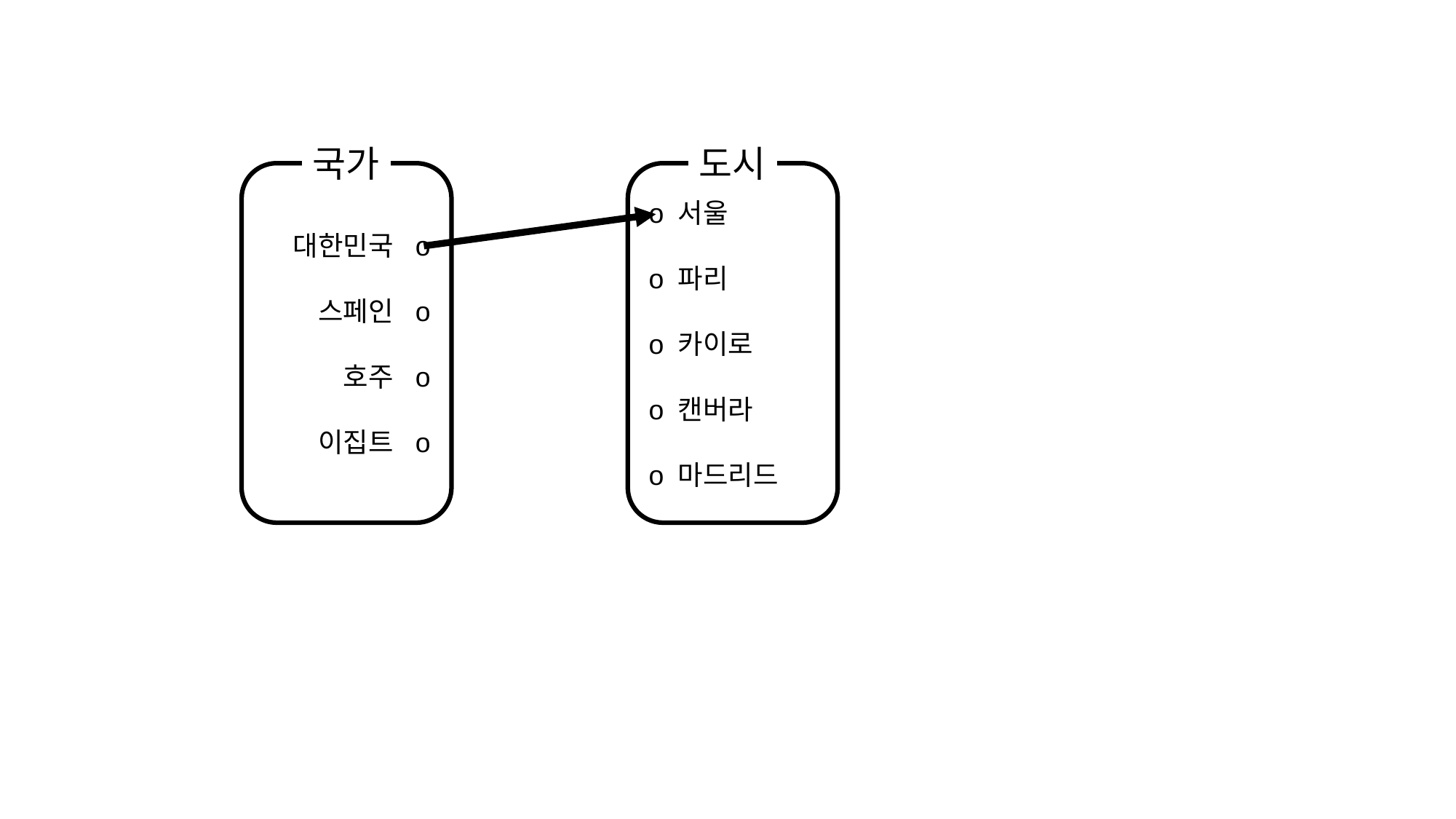

국가
도시
대한민국  ο

스페인  ο

호주  ο

이집트  ο
ο 서울

ο 파리

ο 카이로

ο 캔버라

ο 마드리드